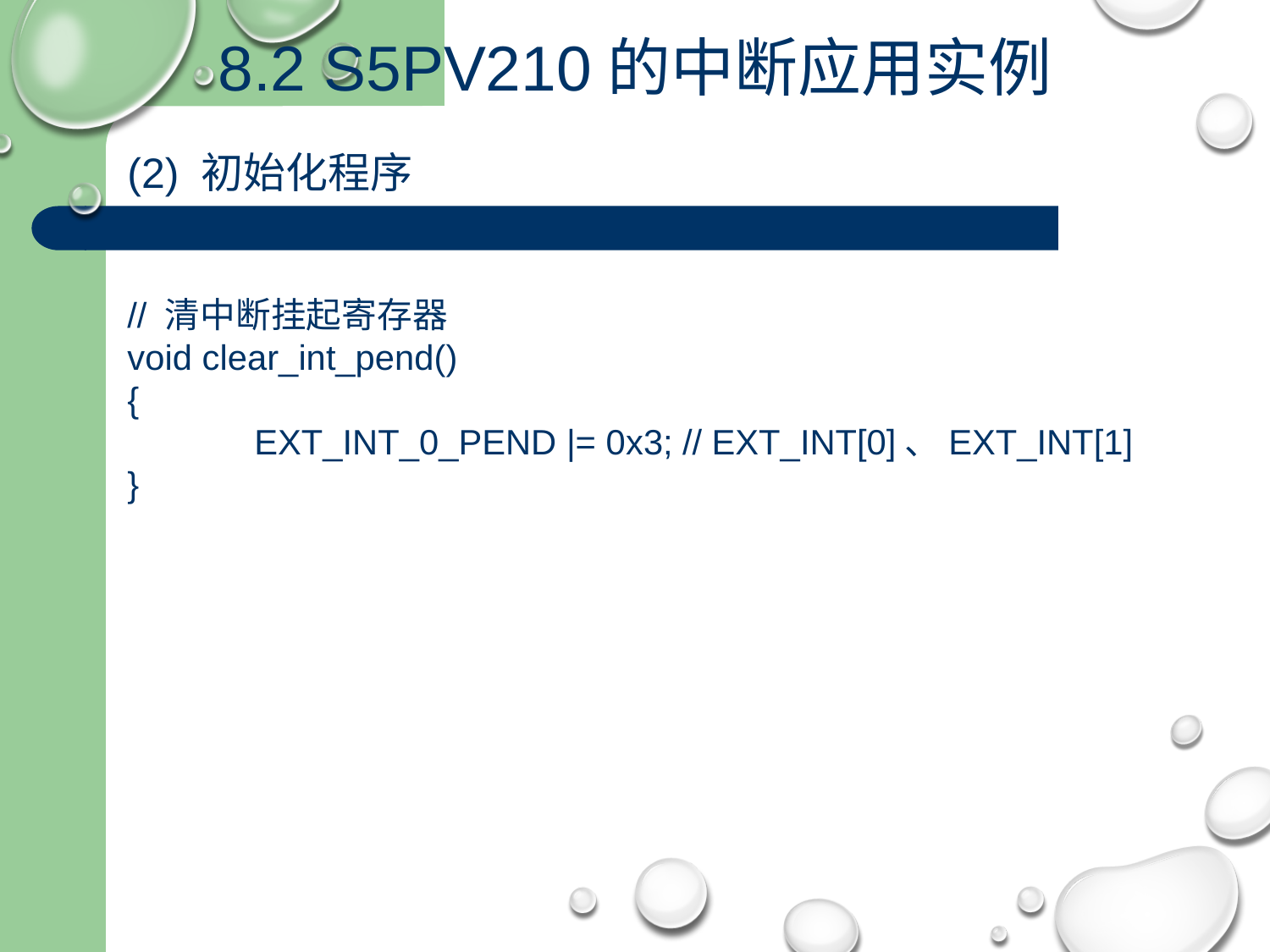

8.2 S5PV210的中断应用实例
(2) 初始化程序
// 清中断挂起寄存器
void clear_int_pend()
{
	EXT_INT_0_PEND |= 0x3; // EXT_INT[0]、EXT_INT[1]
}